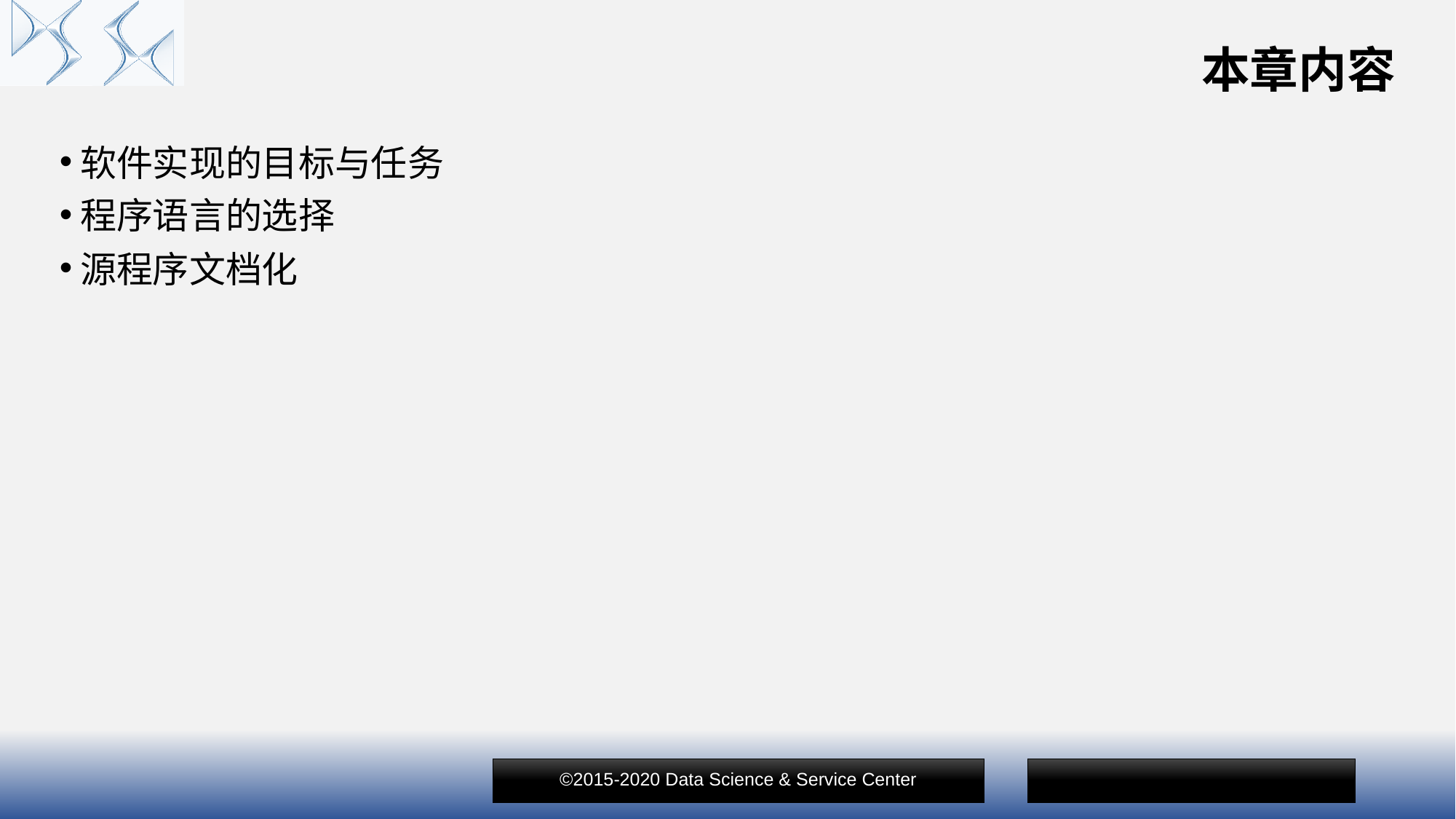

# 本章内容
软件实现的目标与任务
程序语言的选择
源程序文档化

©2015-2020 Data Science & Service Center
2